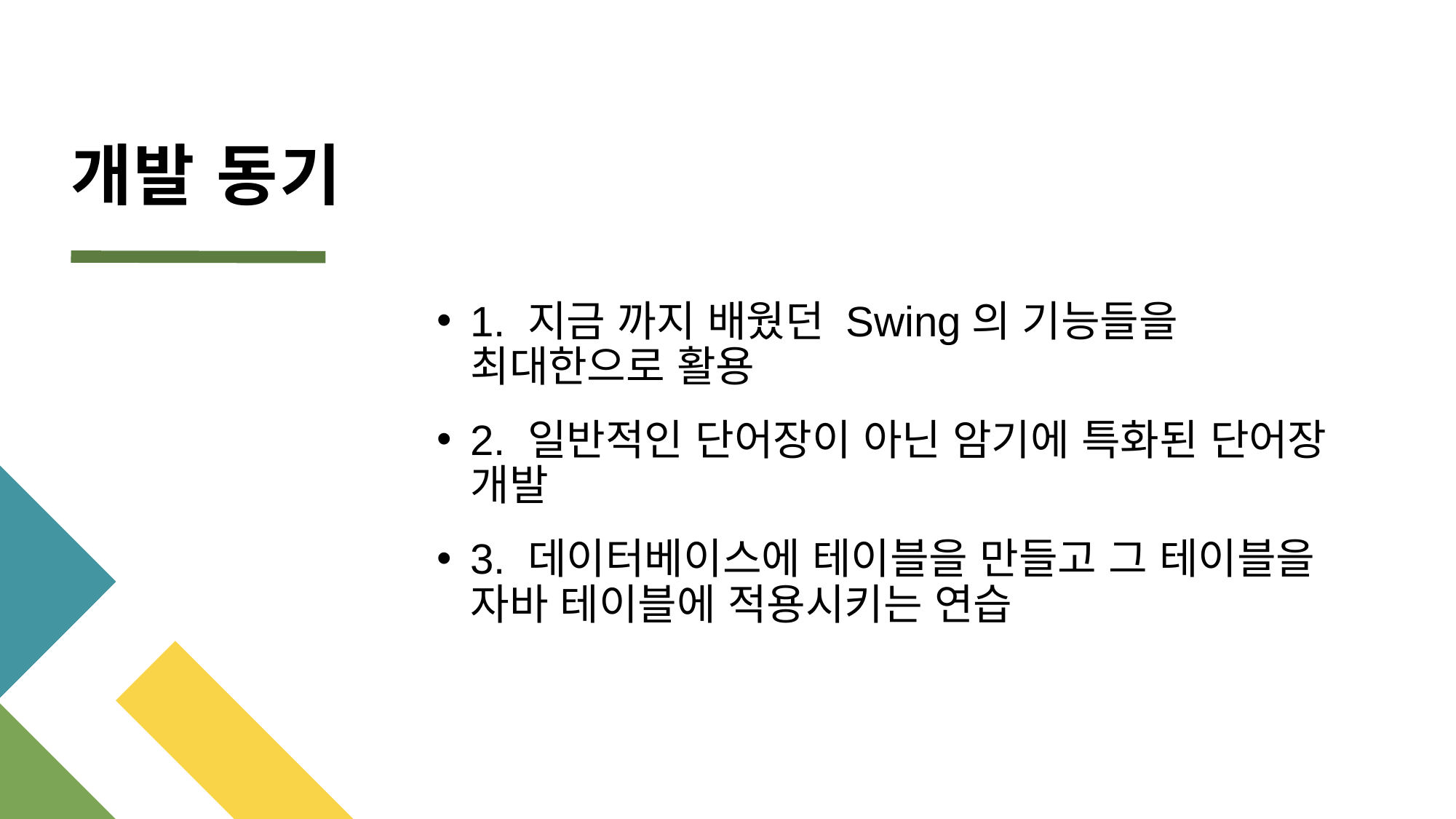

# 개발 동기
1. 지금 까지 배웠던 Swing의 기능들을 최대한으로 활용
2. 일반적인 단어장이 아닌 암기에 특화된 단어장 개발
3. 데이터베이스에 테이블을 만들고 그 테이블을 자바 테이블에 적용시키는 연습